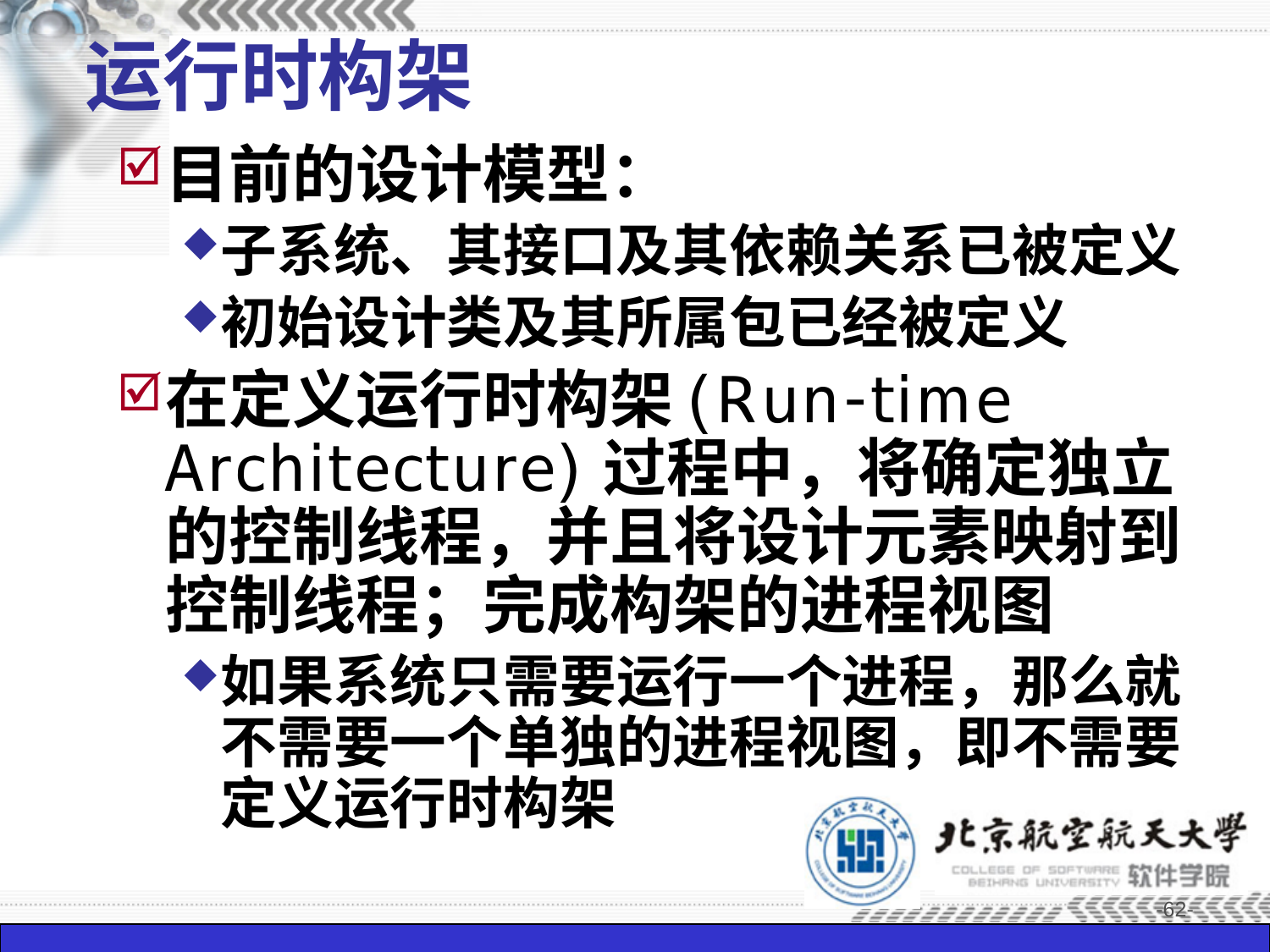

# 运行时构架
目前的设计模型：
子系统、其接口及其依赖关系已被定义
初始设计类及其所属包已经被定义
在定义运行时构架(Run-time Architecture)过程中，将确定独立的控制线程，并且将设计元素映射到控制线程；完成构架的进程视图
如果系统只需要运行一个进程，那么就不需要一个单独的进程视图，即不需要定义运行时构架
-62-